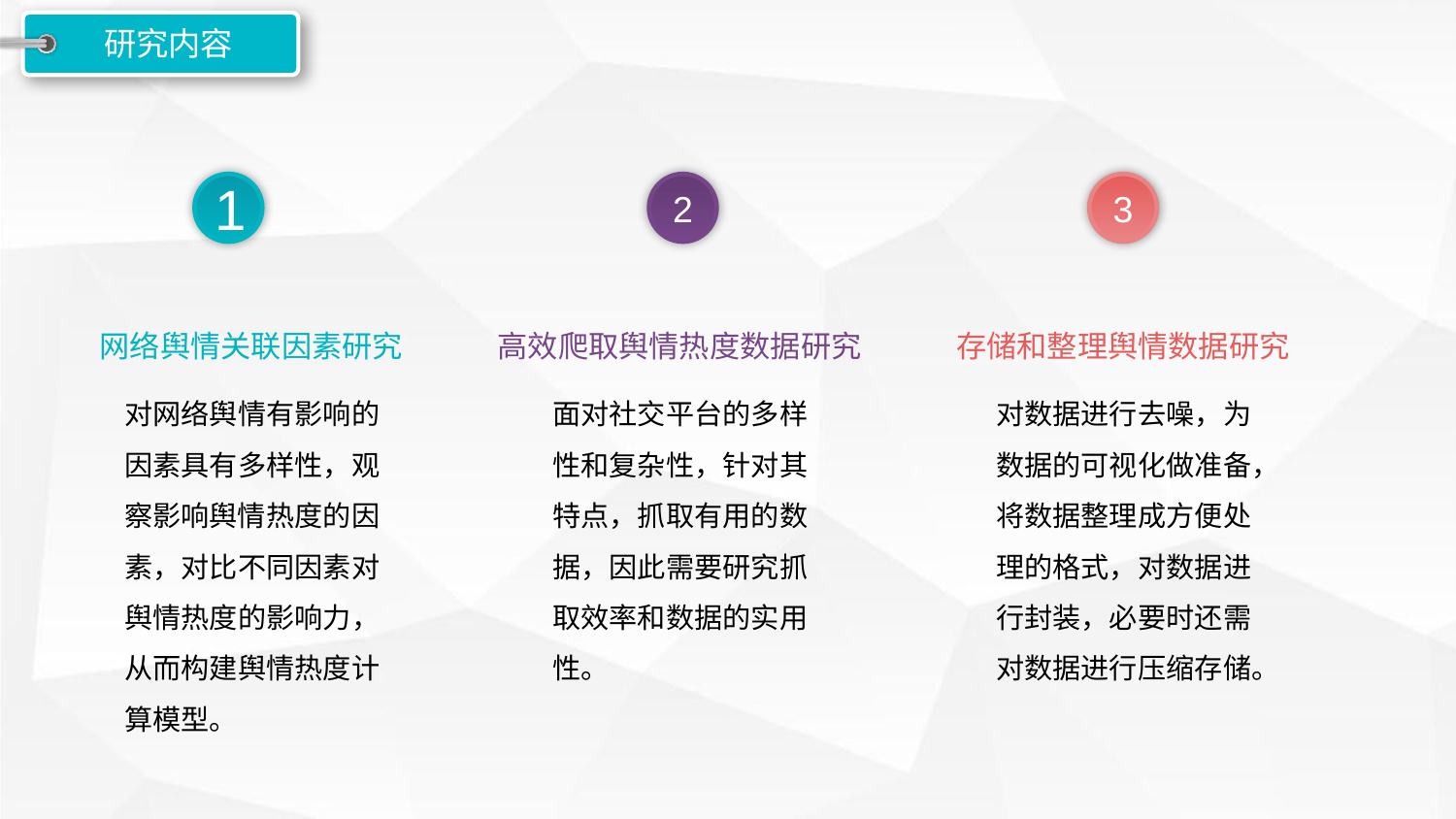

研究内容

1
2
3
网络舆情关联因素研究
对网络舆情有影响的因素具有多样性，观察影响舆情热度的因素，对比不同因素对舆情热度的影响力，从而构建舆情热度计算模型。
高效爬取舆情热度数据研究
面对社交平台的多样性和复杂性，针对其特点，抓取有用的数据，因此需要研究抓取效率和数据的实用性。
存储和整理舆情数据研究
对数据进行去噪，为数据的可视化做准备，将数据整理成方便处理的格式，对数据进行封装，必要时还需对数据进行压缩存储。